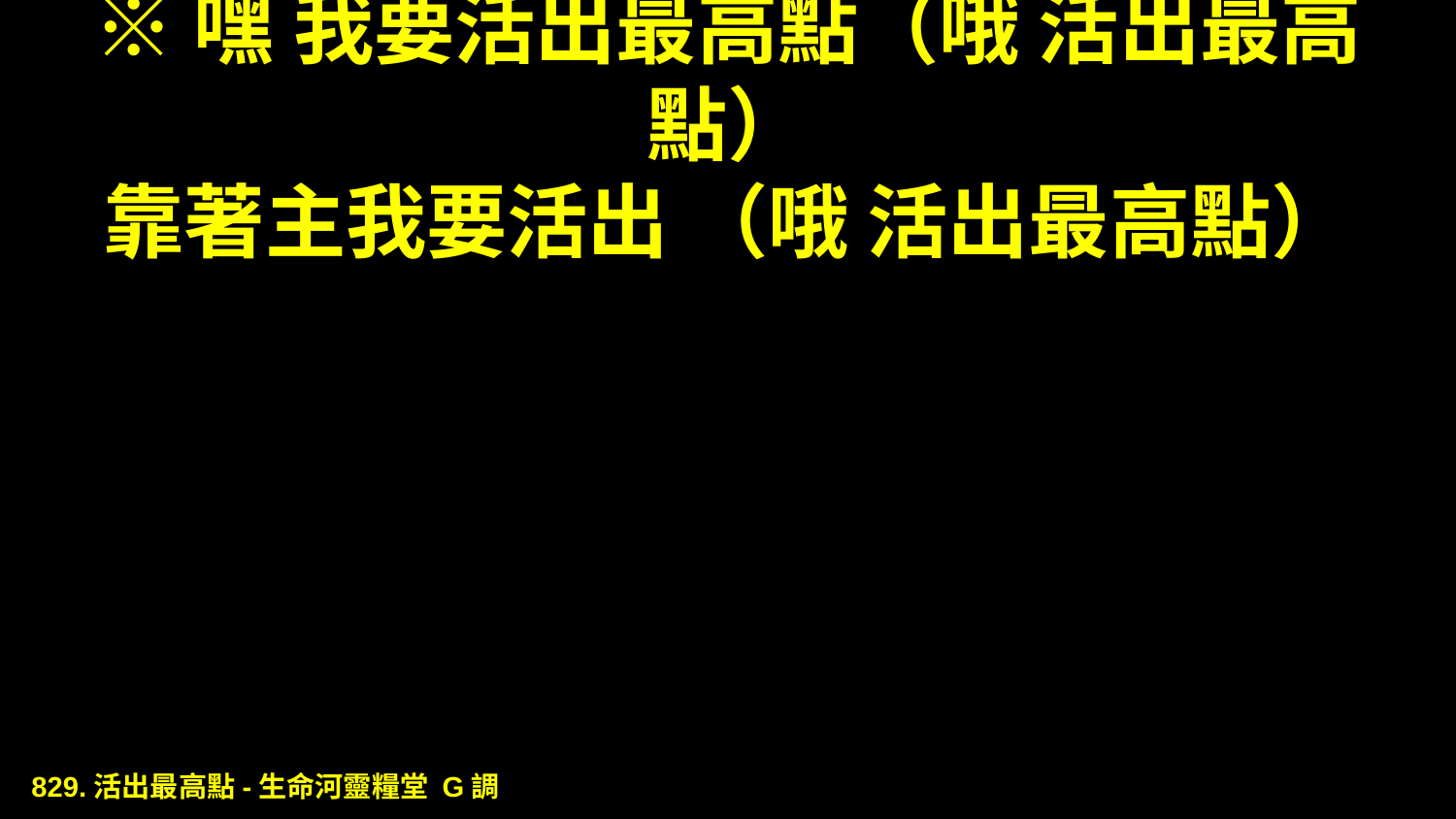

# ※嘿 我要活出最高點（哦 活出最高點） 靠著主我要活出 （哦 活出最高點）
829.活出最高點-生命河靈糧堂 G調